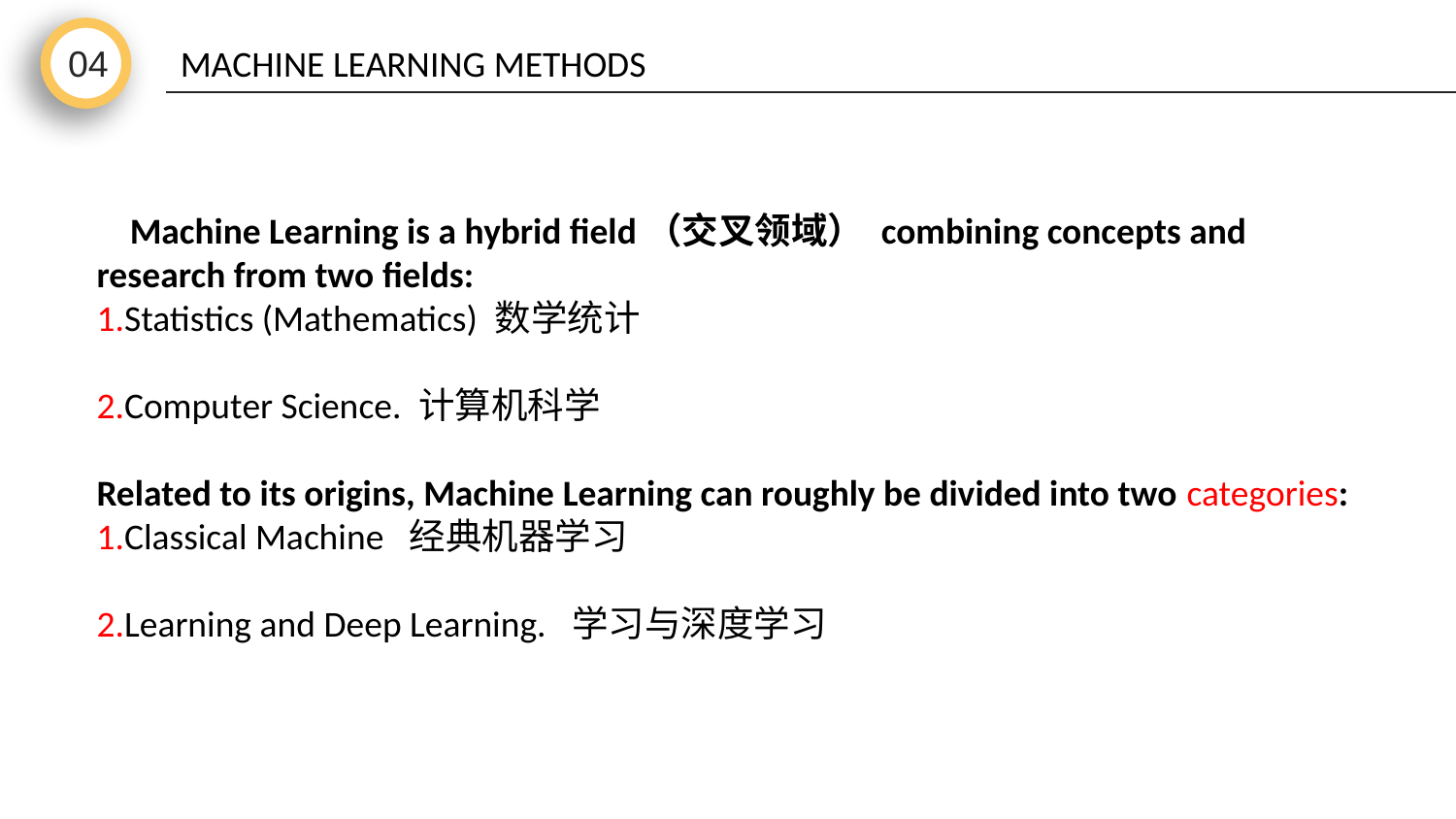

04
MACHINE LEARNING METHODS

    Machine Learning is a hybrid field（交叉领域） combining concepts and research from two fields:
1.Statistics (Mathematics) 数学统计

2.Computer Science. 计算机科学

Related to its origins, Machine Learning can roughly be divided into two categories: 1.Classical Machine  经典机器学习

2.Learning and Deep Learning.  学习与深度学习